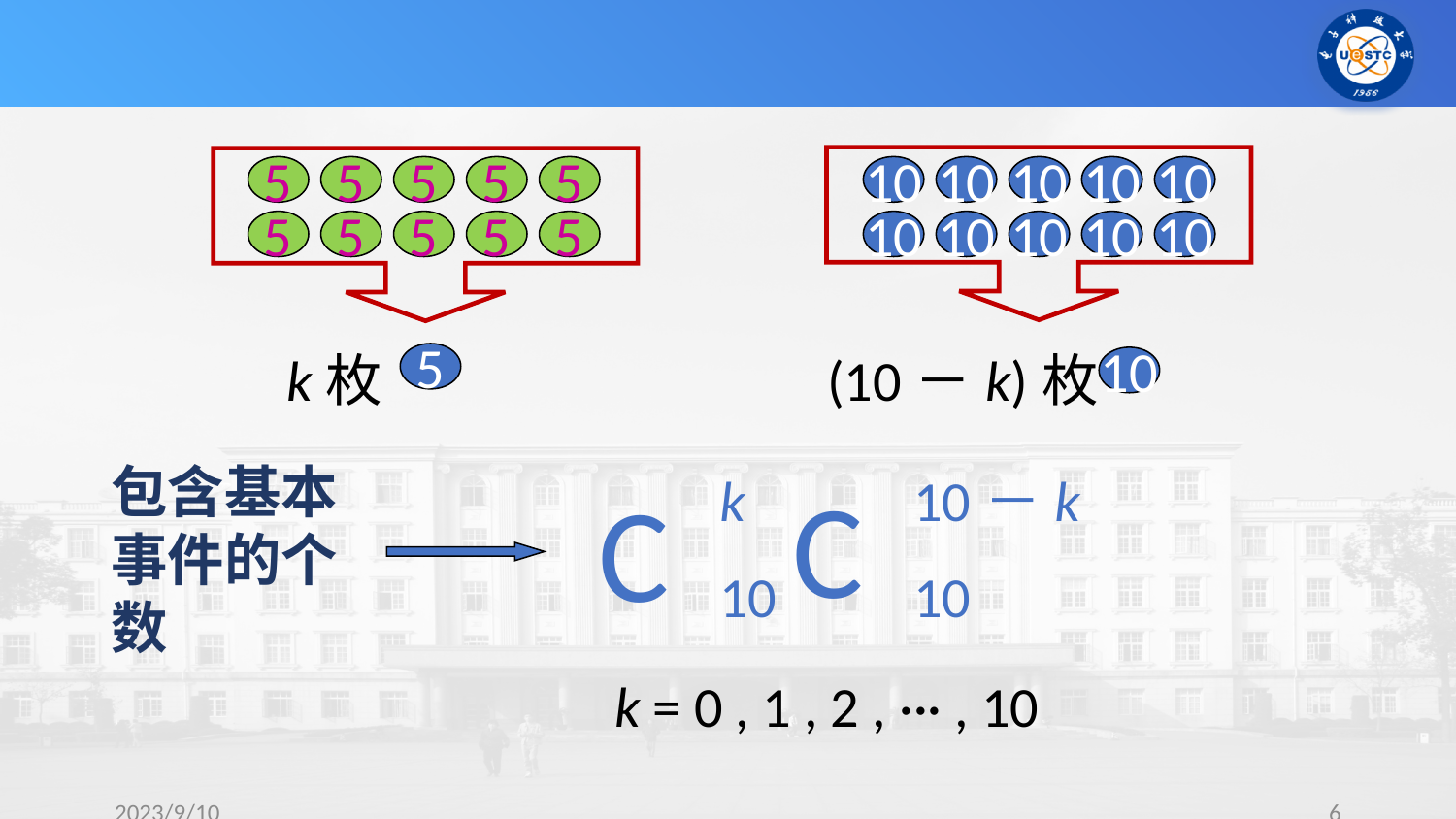

5
5
5
5
5
5
5
5
5
5
10
10
10
10
10
10
10
10
10
10
k枚
5
(10－k)枚
10
包含基本事件的个数
k
10
C
10－k
10
C

k = 0 , 1 , 2 , ··· , 10
2023/9/10
6